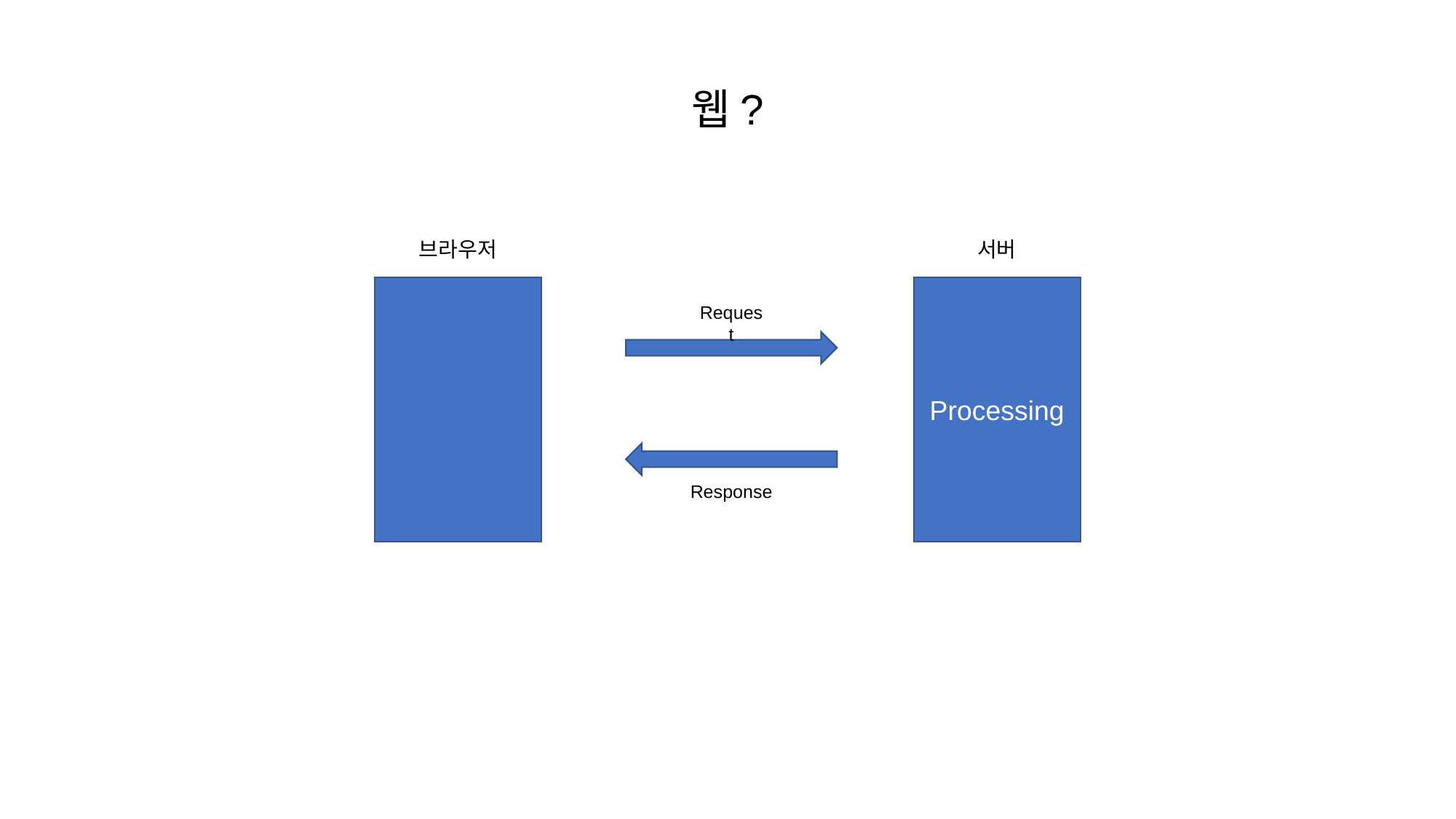

# 웹?
브라우저
서버

Processing
Request

Response